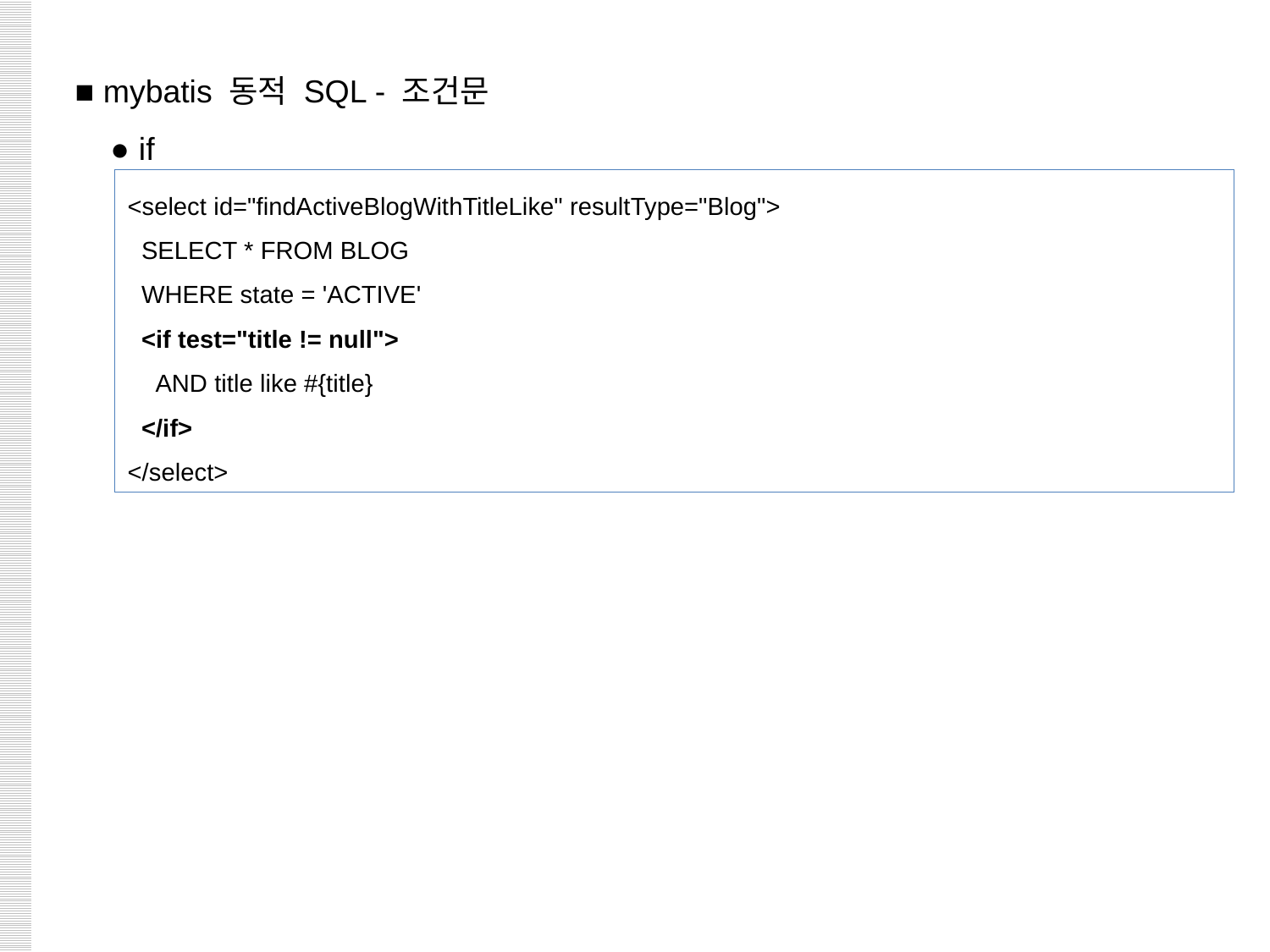

■ mybatis 동적 SQL - 조건문
    ● if
<select id="findActiveBlogWithTitleLike" resultType="Blog">
  SELECT * FROM BLOG
  WHERE state = 'ACTIVE'
  <if test="title != null">
    AND title like #{title}
  </if>
</select>